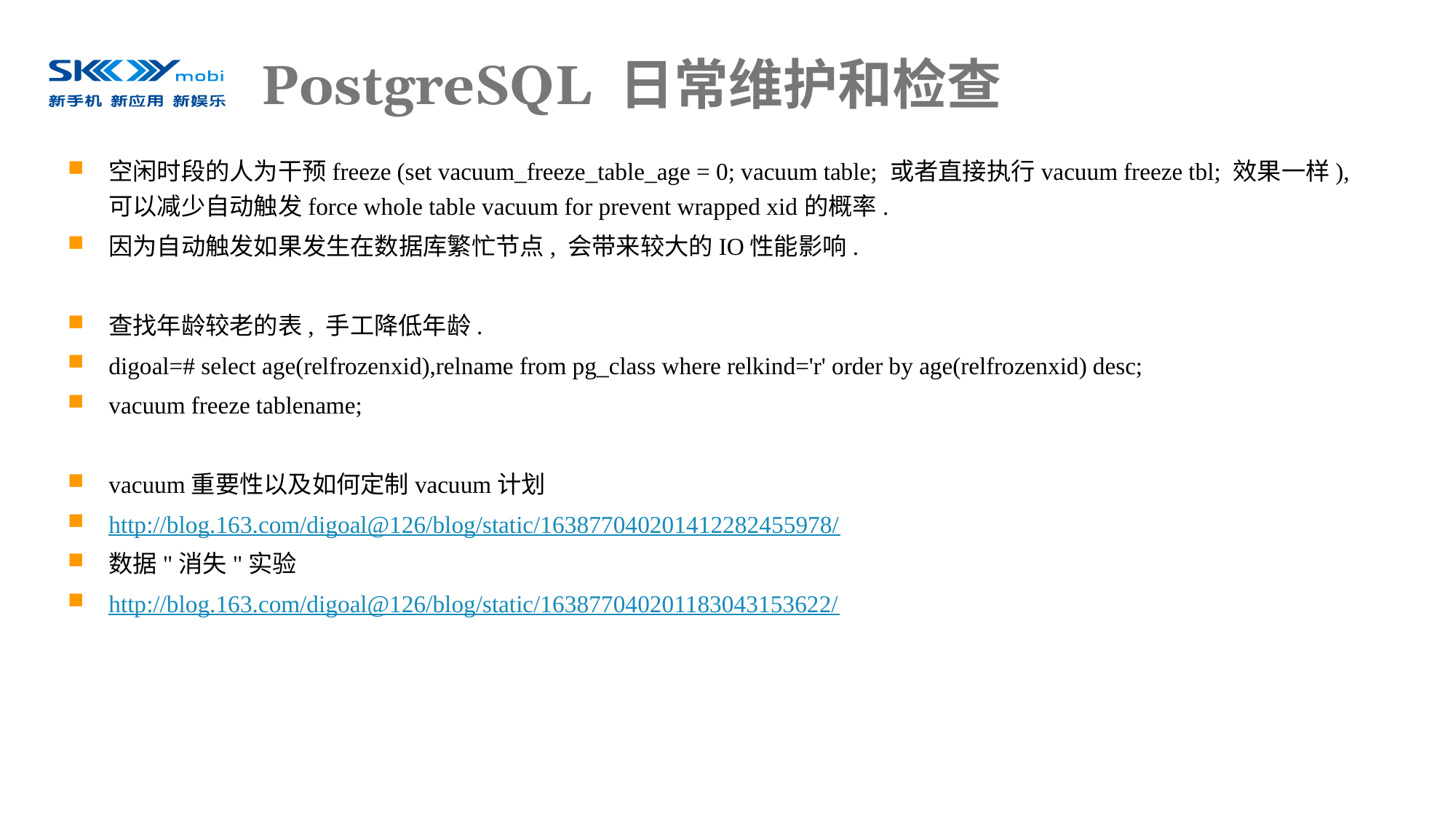

# PostgreSQL 日常维护和检查
空闲时段的人为干预freeze (set vacuum_freeze_table_age = 0; vacuum table; 或者直接执行vacuum freeze tbl; 效果一样), 可以减少自动触发force whole table vacuum for prevent wrapped xid的概率.
因为自动触发如果发生在数据库繁忙节点, 会带来较大的IO性能影响.

查找年龄较老的表, 手工降低年龄.
digoal=# select age(relfrozenxid),relname from pg_class where relkind='r' order by age(relfrozenxid) desc;
vacuum freeze tablename;

vacuum重要性以及如何定制vacuum计划
http://blog.163.com/digoal@126/blog/static/163877040201412282455978/
数据"消失"实验
http://blog.163.com/digoal@126/blog/static/163877040201183043153622/